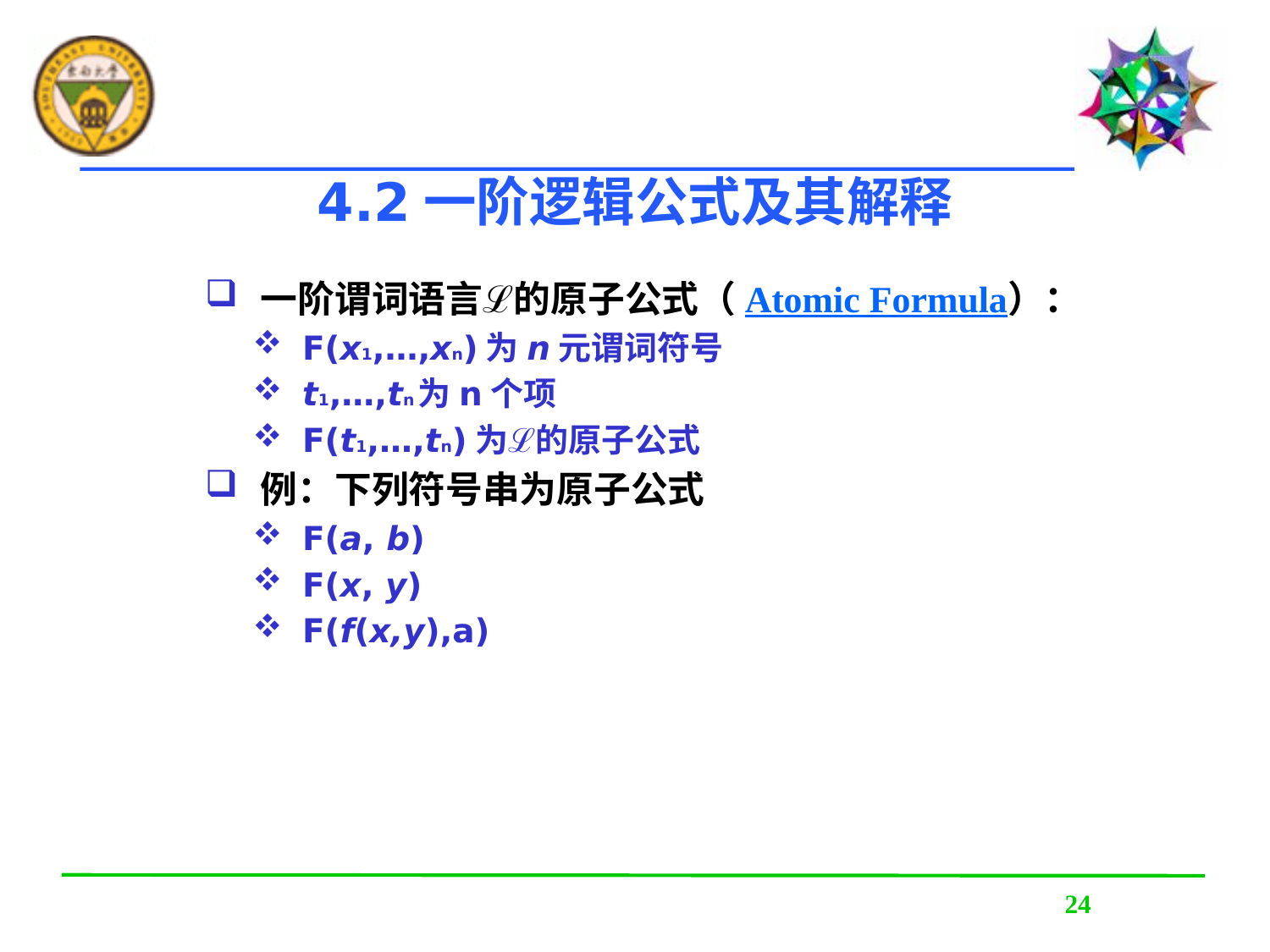

4.2一阶逻辑公式及其解释
一阶谓词语言ℒ的原子公式（Atomic Formula）：
F(x1,…,xn)为n元谓词符号
t1,…,tn为n个项
F(t1,…,tn)为ℒ的原子公式
例：下列符号串为原子公式
F(a, b)
F(x, y)
F(f(x,y),a)